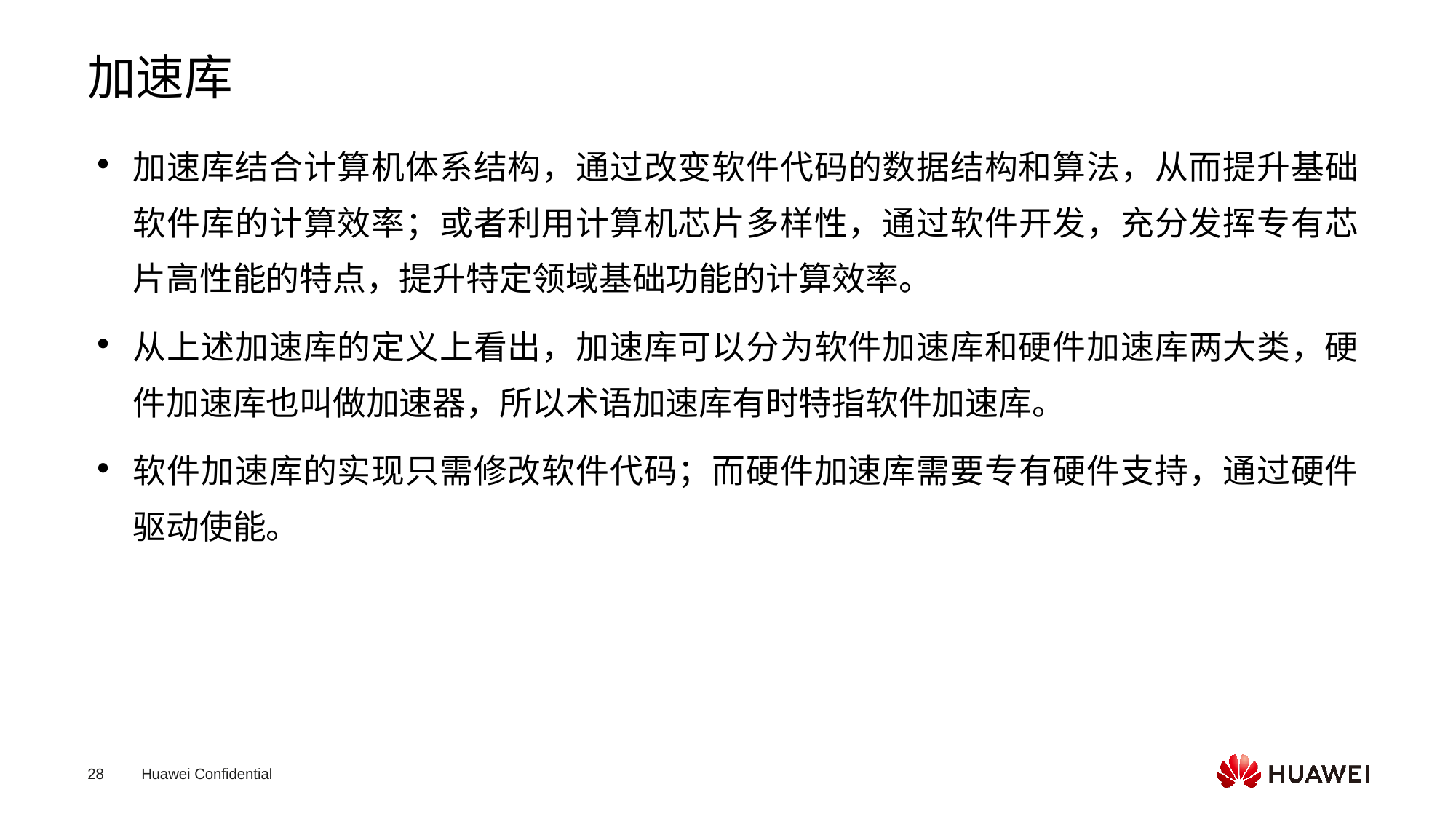

# 加速库
加速库结合计算机体系结构，通过改变软件代码的数据结构和算法，从而提升基础软件库的计算效率；或者利用计算机芯片多样性，通过软件开发，充分发挥专有芯片高性能的特点，提升特定领域基础功能的计算效率。
从上述加速库的定义上看出，加速库可以分为软件加速库和硬件加速库两大类，硬件加速库也叫做加速器，所以术语加速库有时特指软件加速库。
软件加速库的实现只需修改软件代码；而硬件加速库需要专有硬件支持，通过硬件驱动使能。